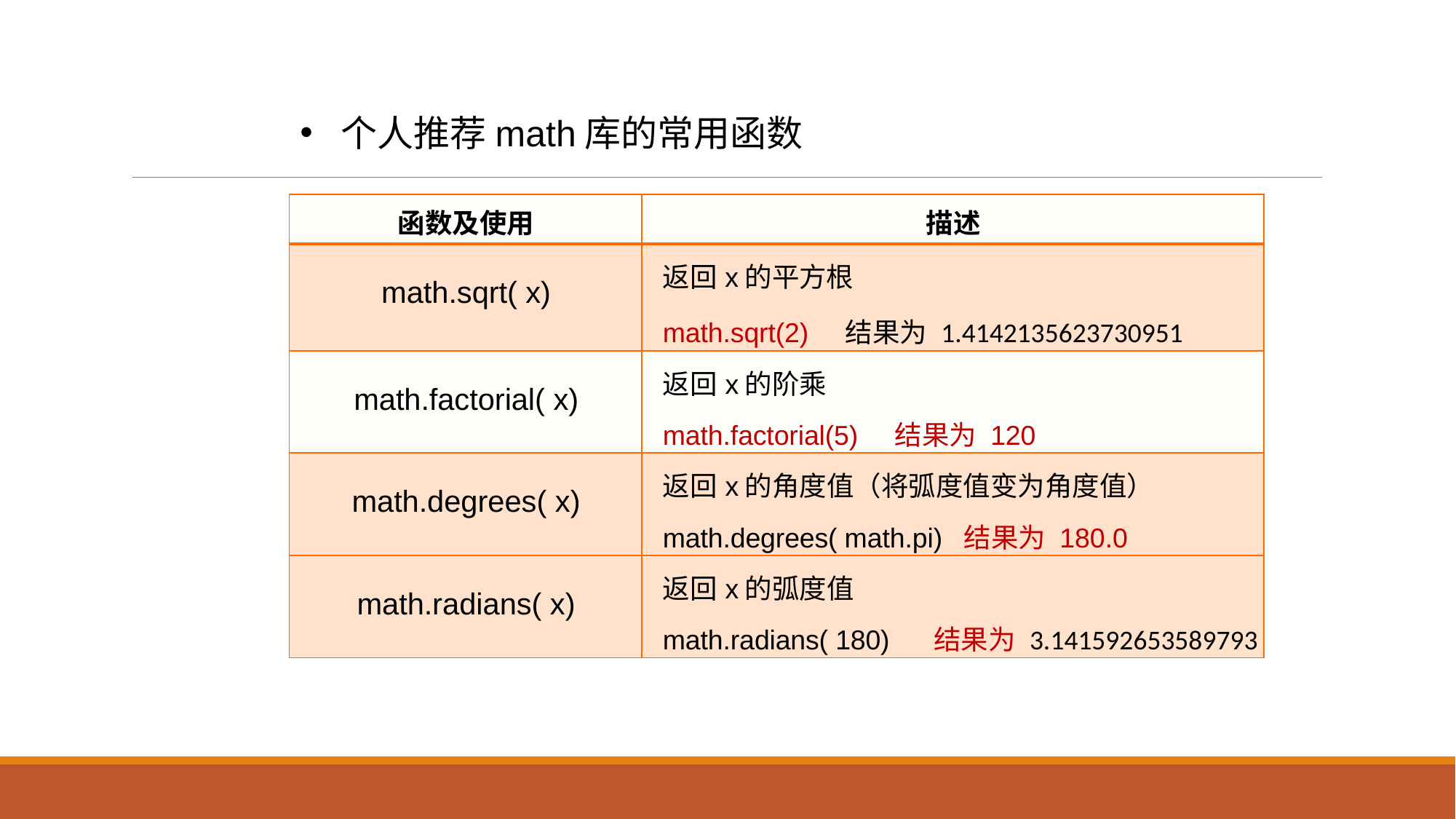

个人推荐math库的常用函数
| 函数及使用 | 描述 |
| --- | --- |
| math.sqrt( x) | 返回x的平方根 math.sqrt(2) 结果为 1.4142135623730951 |
| math.factorial( x) | 返回x的阶乘 math.factorial(5) 结果为 120 |
| math.degrees( x) | 返回x的角度值（将弧度值变为角度值） math.degrees( math.pi) 结果为 180.0 |
| math.radians( x) | 返回x的弧度值 math.radians( 180) 结果为 3.141592653589793 |